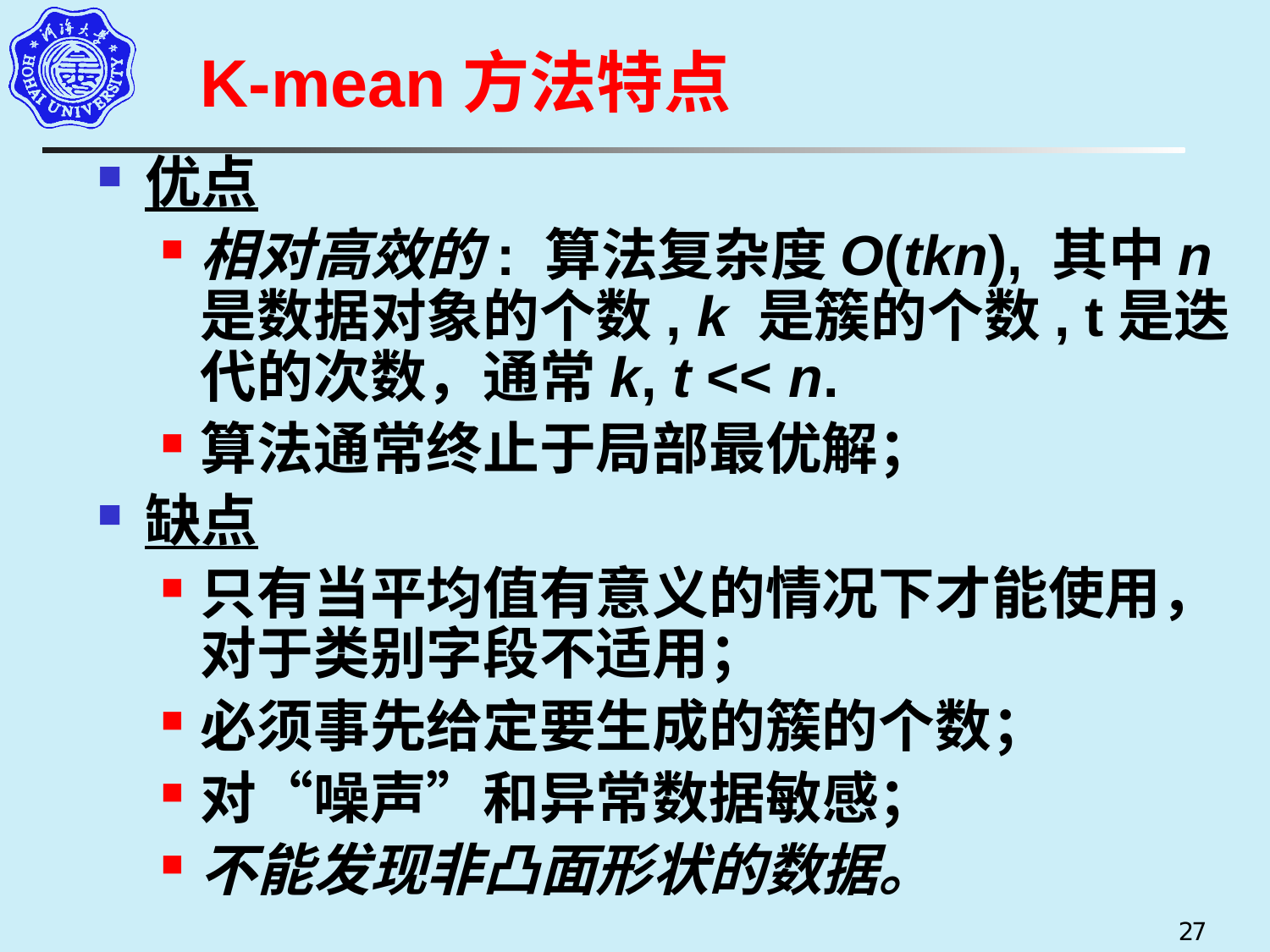

# K-mean方法特点
优点
相对高效的: 算法复杂度O(tkn), 其中n 是数据对象的个数, k 是簇的个数, t是迭代的次数，通常k, t << n.
算法通常终止于局部最优解；
缺点
只有当平均值有意义的情况下才能使用，对于类别字段不适用；
必须事先给定要生成的簇的个数；
对“噪声”和异常数据敏感；
不能发现非凸面形状的数据。